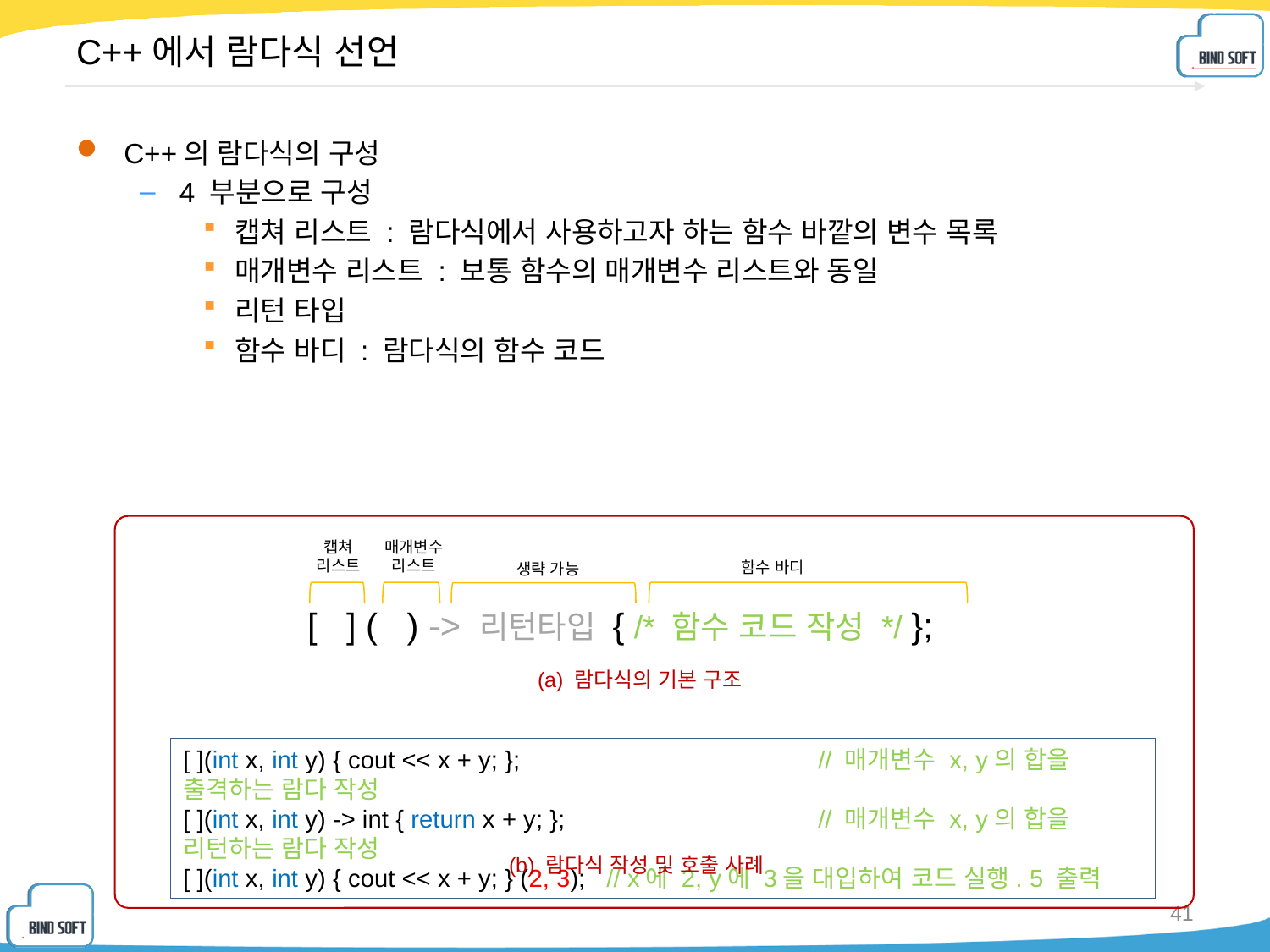

# C++에서 람다식 선언
C++의 람다식의 구성
4 부분으로 구성
캡쳐 리스트 : 람다식에서 사용하고자 하는 함수 바깥의 변수 목록
매개변수 리스트 : 보통 함수의 매개변수 리스트와 동일
리턴 타입
함수 바디 : 람다식의 함수 코드

캡쳐
리스트
매개변수
리스트
함수 바디
생략 가능

[   ] (   ) -> 리턴타입 { /* 함수 코드 작성 */ };
(a) 람다식의 기본 구조
[ ](int x, int y) { cout << x + y; }; 	    		// 매개변수 x, y의 합을 출격하는 람다 작성
[ ](int x, int y) -> int { return x + y; }; 		// 매개변수 x, y의 합을 리턴하는 람다 작성
[ ](int x, int y) { cout << x + y; } (2, 3);   // x에 2, y에 3을 대입하여 코드 실행. 5 출력
(b) 람다식 작성 및 호출 사례
41